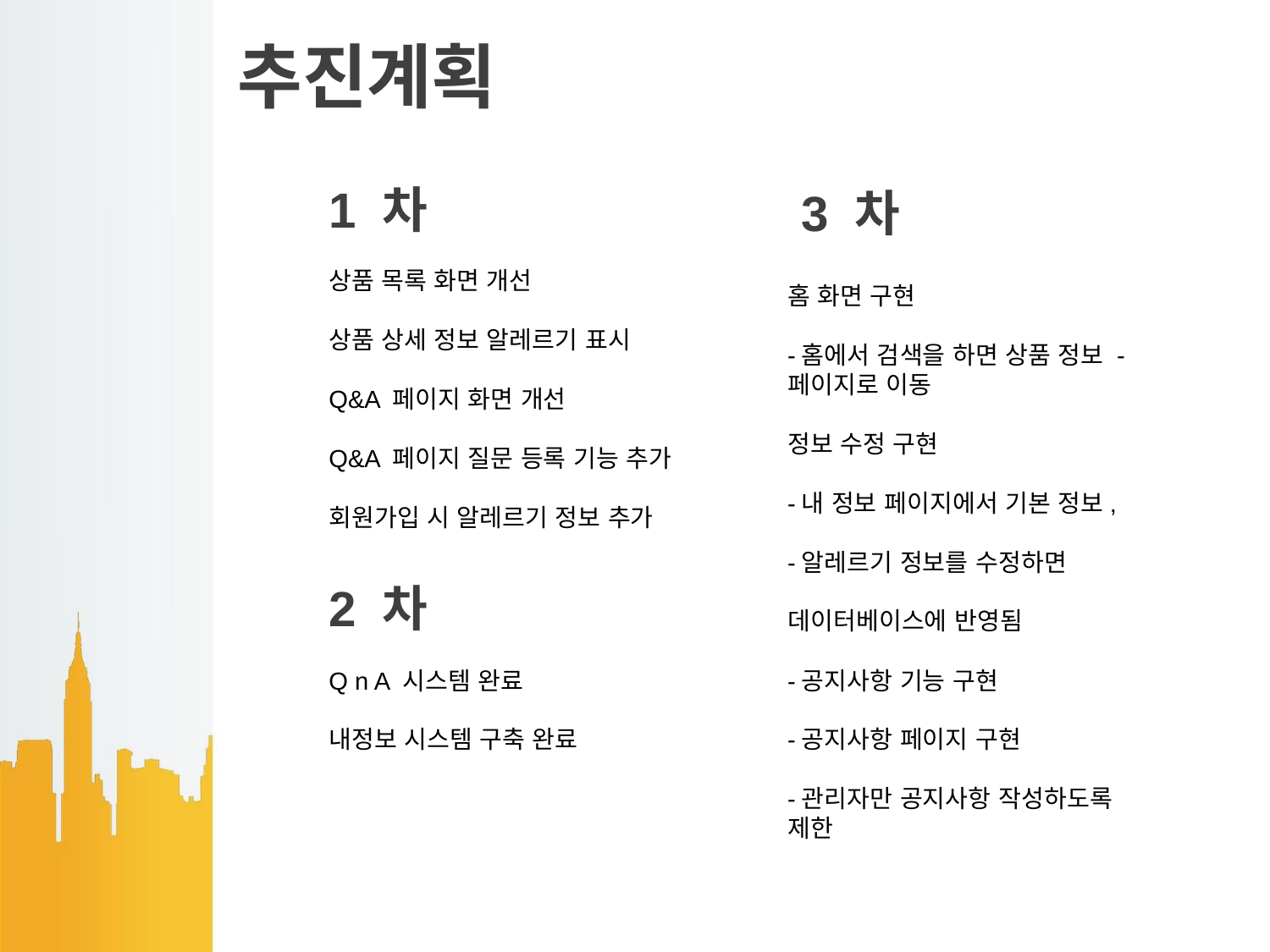

# 추진계획
1 차
3 차
상품 목록 화면 개선

상품 상세 정보 알레르기 표시

Q&A 페이지 화면 개선

Q&A 페이지 질문 등록 기능 추가

회원가입 시 알레르기 정보 추가

홈 화면 구현

-홈에서 검색을 하면 상품 정보 -페이지로 이동

정보 수정 구현

-내 정보 페이지에서 기본 정보,

-알레르기 정보를 수정하면

데이터베이스에 반영됨

-공지사항 기능 구현

-공지사항 페이지 구현

-관리자만 공지사항 작성하도록 제한

2 차
Q n A 시스템 완료

내정보 시스템 구축 완료